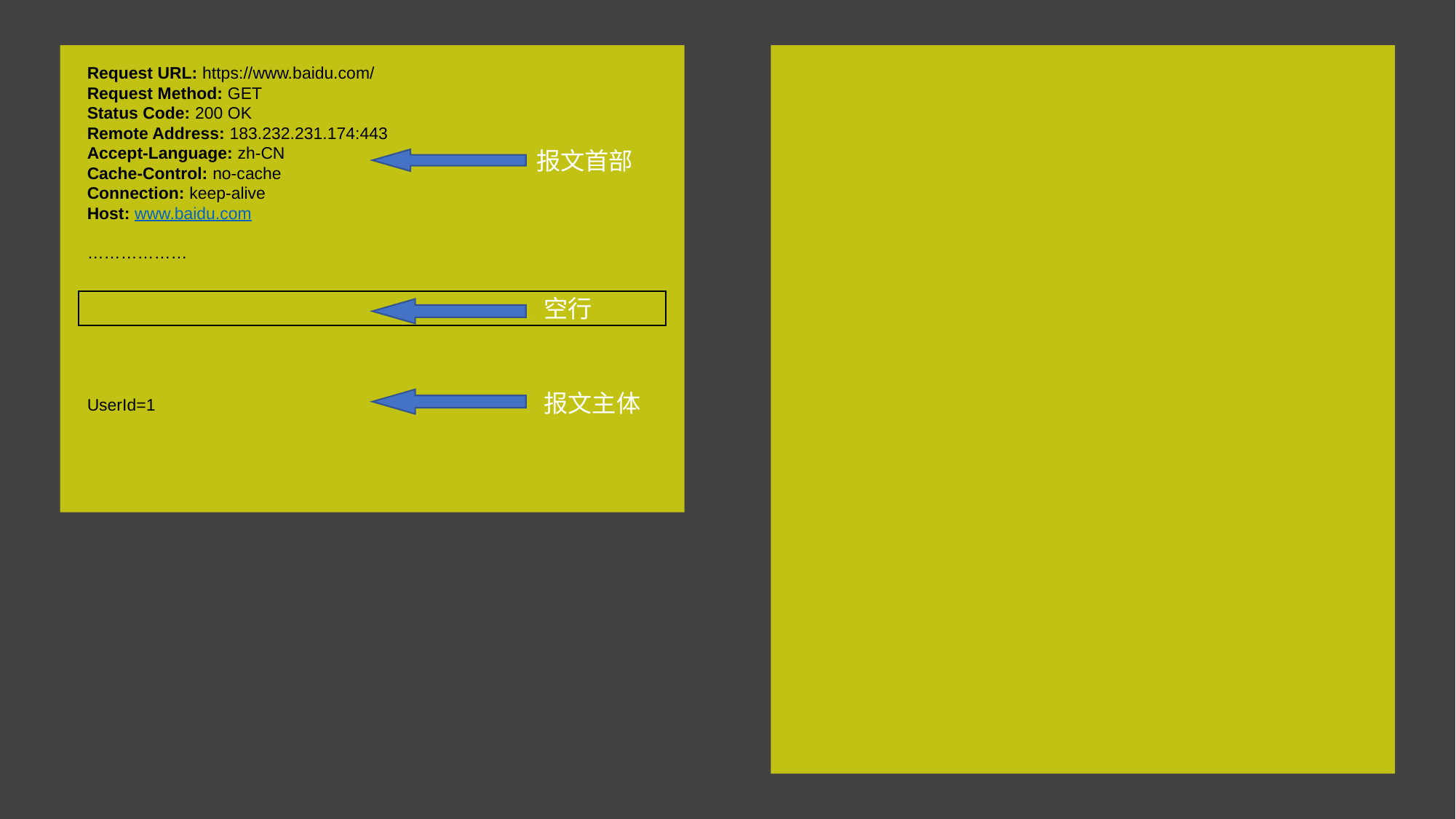

Request URL: https://www.baidu.com/
Request Method: GET
Status Code: 200 OK
Remote Address: 183.232.231.174:443
Accept-Language: zh-CN
Cache-Control: no-cache
Connection: keep-alive
Host: www.baidu.com

………………

报文首部

空行

报文主体
UserId=1